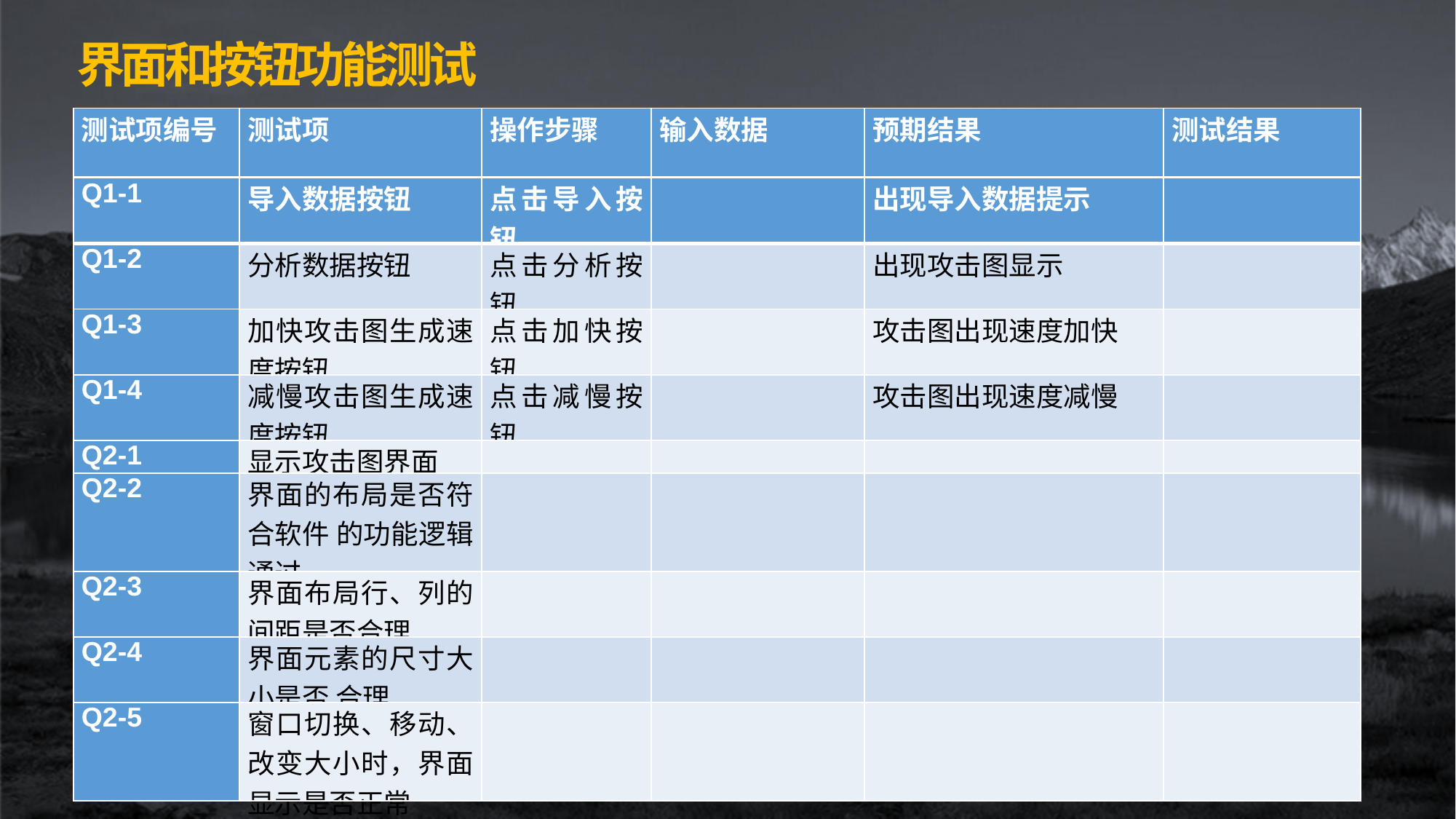

界面和按钮功能测试
| 测试项编号 | 测试项 | 操作步骤 | 输入数据 | 预期结果 | 测试结果 |
| --- | --- | --- | --- | --- | --- |
| Q1-1 | 导入数据按钮 | 点击导入按钮 |  | 出现导入数据提示 |  |
| --- | --- | --- | --- | --- | --- |
| Q1-2 | 分析数据按钮 | 点击分析按钮 |  | 出现攻击图显示 |  |
| Q1-3 | 加快攻击图生成速度按钮 | 点击加快按钮 |  | 攻击图出现速度加快 |  |
| Q1-4 | 减慢攻击图生成速度按钮 | 点击减慢按钮 |  | 攻击图出现速度减慢 |  |
| Q2-1 | 显示攻击图界面 |  |  |  |  |
| Q2-2 | 界面的布局是否符合软件 的功能逻辑通过 |  |  |  |  |
| Q2-3 | 界面布局行、列的间距是否合理 |  |  |  |  |
| Q2-4 | 界面元素的尺寸大小是否 合理 |  |  |  |  |
| Q2-5 | 窗口切换、移动、改变大小时，界面显示是否正常 |  |  |  |  |